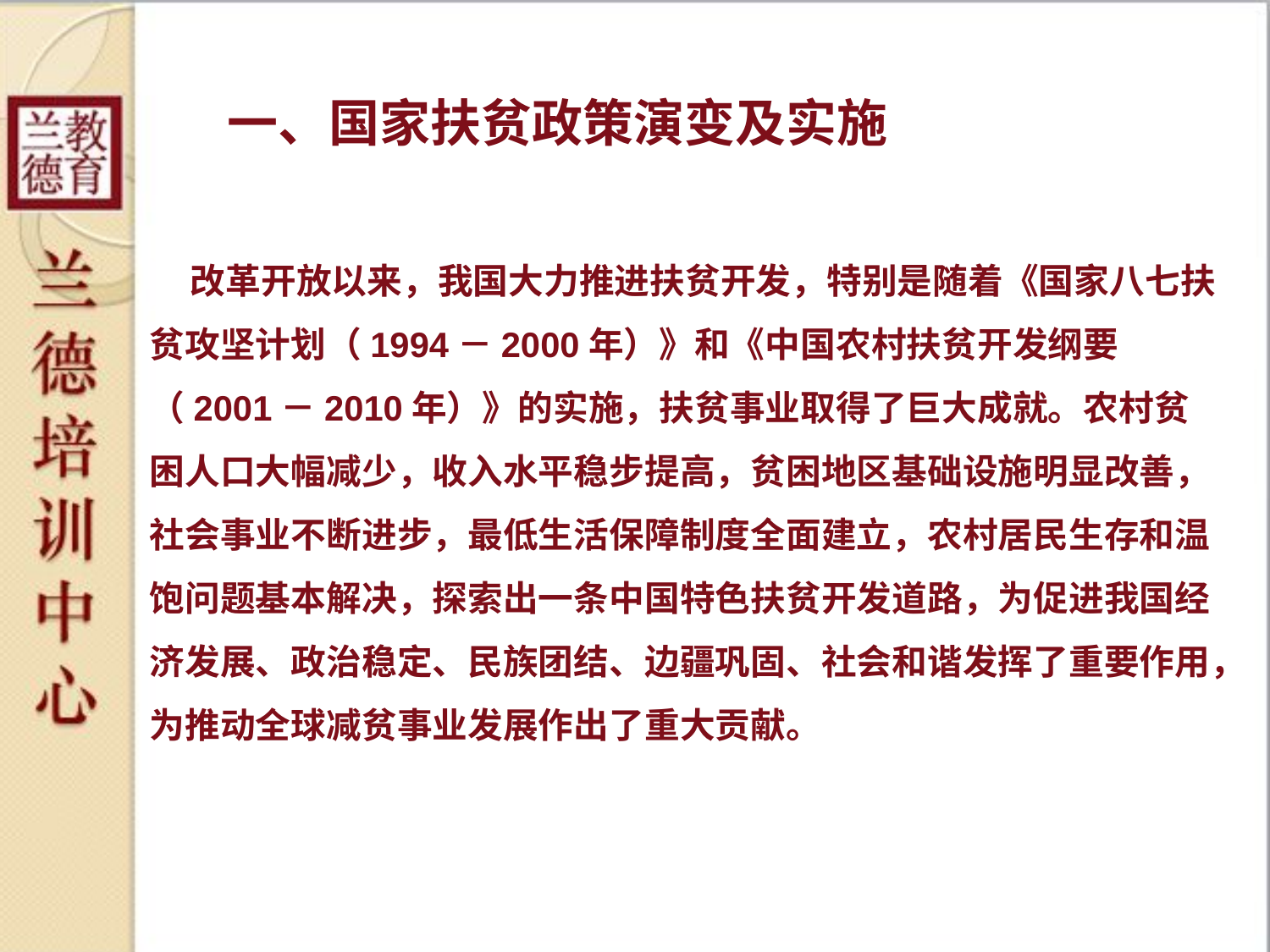

# 一、国家扶贫政策演变及实施
    改革开放以来，我国大力推进扶贫开发，特别是随着《国家八七扶贫攻坚计划（1994－2000年）》和《中国农村扶贫开发纲要（2001－2010年）》的实施，扶贫事业取得了巨大成就。农村贫困人口大幅减少，收入水平稳步提高，贫困地区基础设施明显改善，社会事业不断进步，最低生活保障制度全面建立，农村居民生存和温饱问题基本解决，探索出一条中国特色扶贫开发道路，为促进我国经济发展、政治稳定、民族团结、边疆巩固、社会和谐发挥了重要作用，为推动全球减贫事业发展作出了重大贡献。